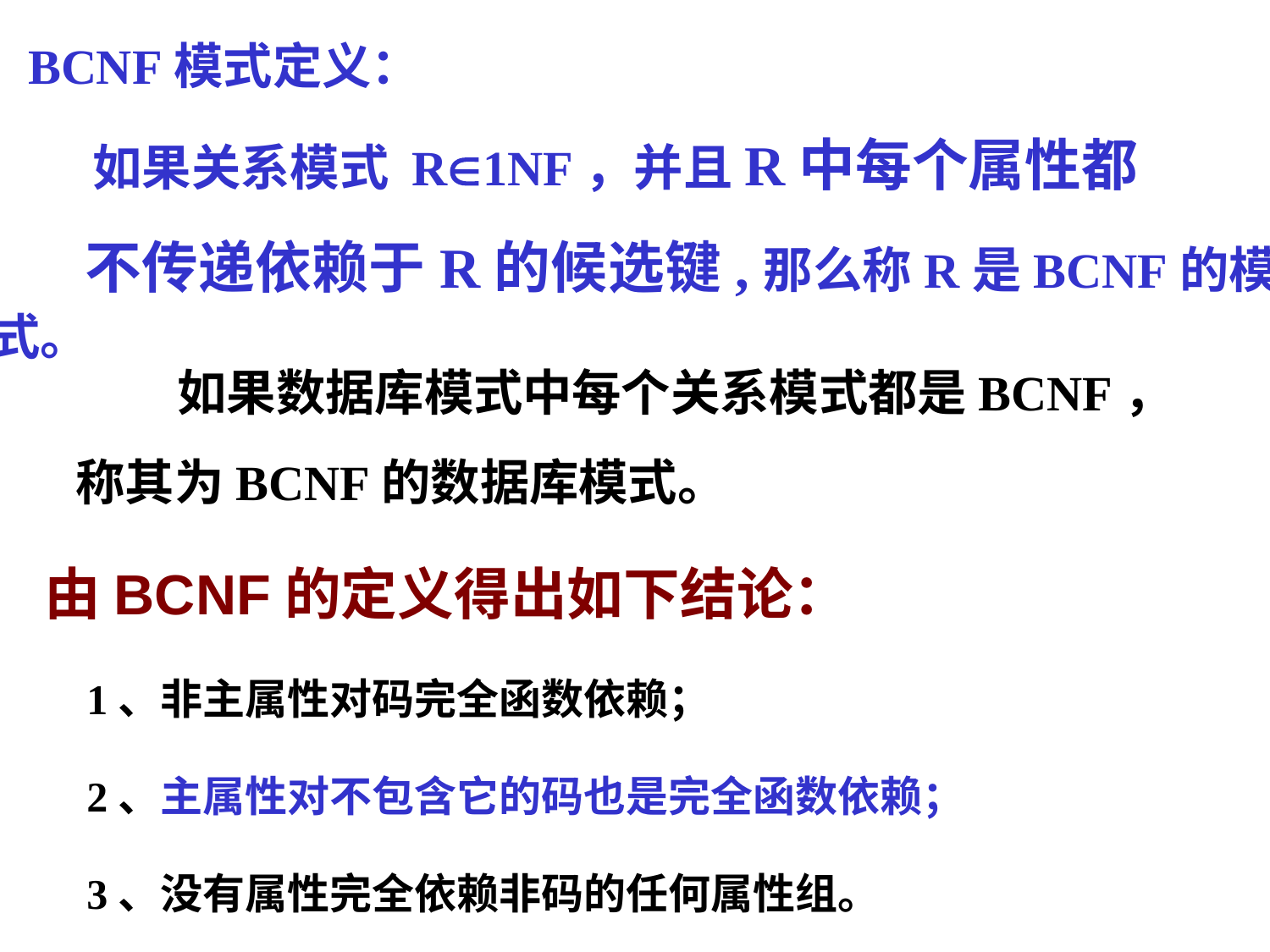

BCNF模式定义：
        如果关系模式 R∈1NF，并且R中每个属性都
      不传递依赖于R的候选键,那么称R是BCNF的模式。
        如果数据库模式中每个关系模式都是BCNF，
称其为BCNF的数据库模式。
由BCNF的定义得出如下结论：
    1、非主属性对码完全函数依赖；
    2、主属性对不包含它的码也是完全函数依赖；
    3、没有属性完全依赖非码的任何属性组。